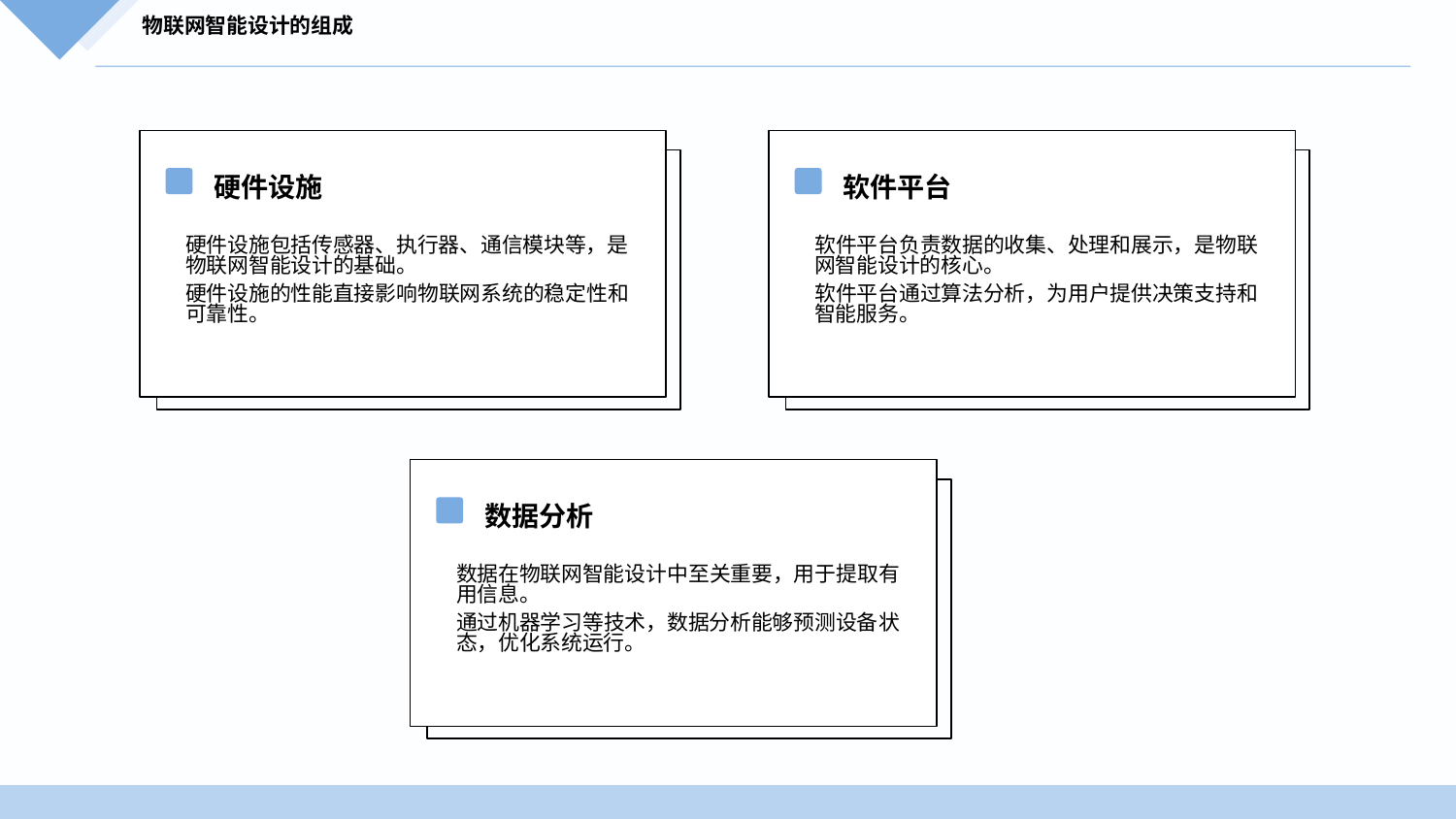

物联网智能设计的组成

硬件设施
软件平台

硬件设施包括传感器、执行器、通信模块等，是物联网智能设计的基础。
硬件设施的性能直接影响物联网系统的稳定性和可靠性。

软件平台负责数据的收集、处理和展示，是物联网智能设计的核心。
软件平台通过算法分析，为用户提供决策支持和智能服务。

数据分析

数据在物联网智能设计中至关重要，用于提取有用信息。
通过机器学习等技术，数据分析能够预测设备状态，优化系统运行。